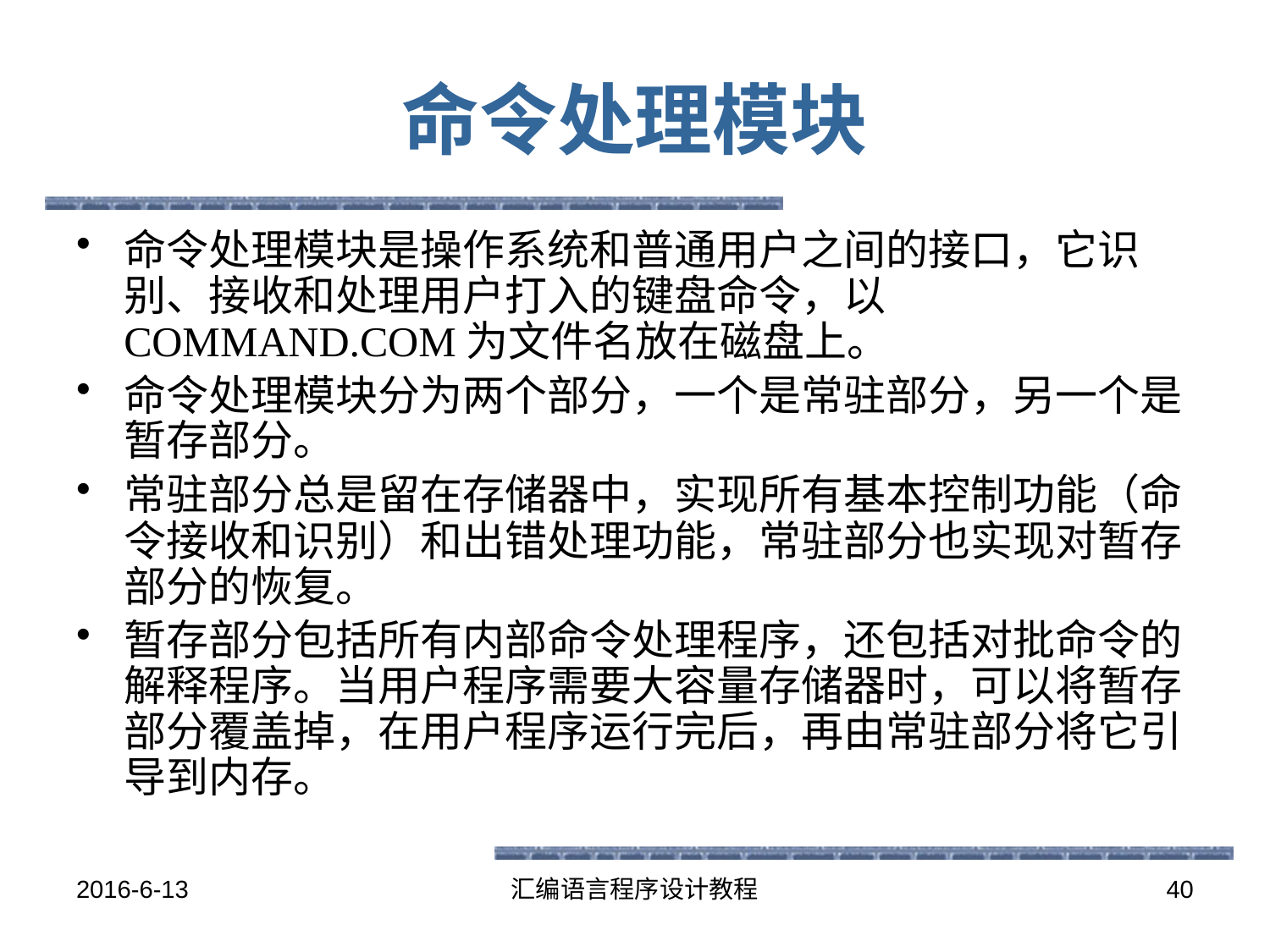

# 命令处理模块
命令处理模块是操作系统和普通用户之间的接口，它识别、接收和处理用户打入的键盘命令，以COMMAND.COM为文件名放在磁盘上。
命令处理模块分为两个部分，一个是常驻部分，另一个是暂存部分。
常驻部分总是留在存储器中，实现所有基本控制功能（命令接收和识别）和出错处理功能，常驻部分也实现对暂存部分的恢复。
暂存部分包括所有内部命令处理程序，还包括对批命令的解释程序。当用户程序需要大容量存储器时，可以将暂存部分覆盖掉，在用户程序运行完后，再由常驻部分将它引导到内存。
2016-6-13
汇编语言程序设计教程
40